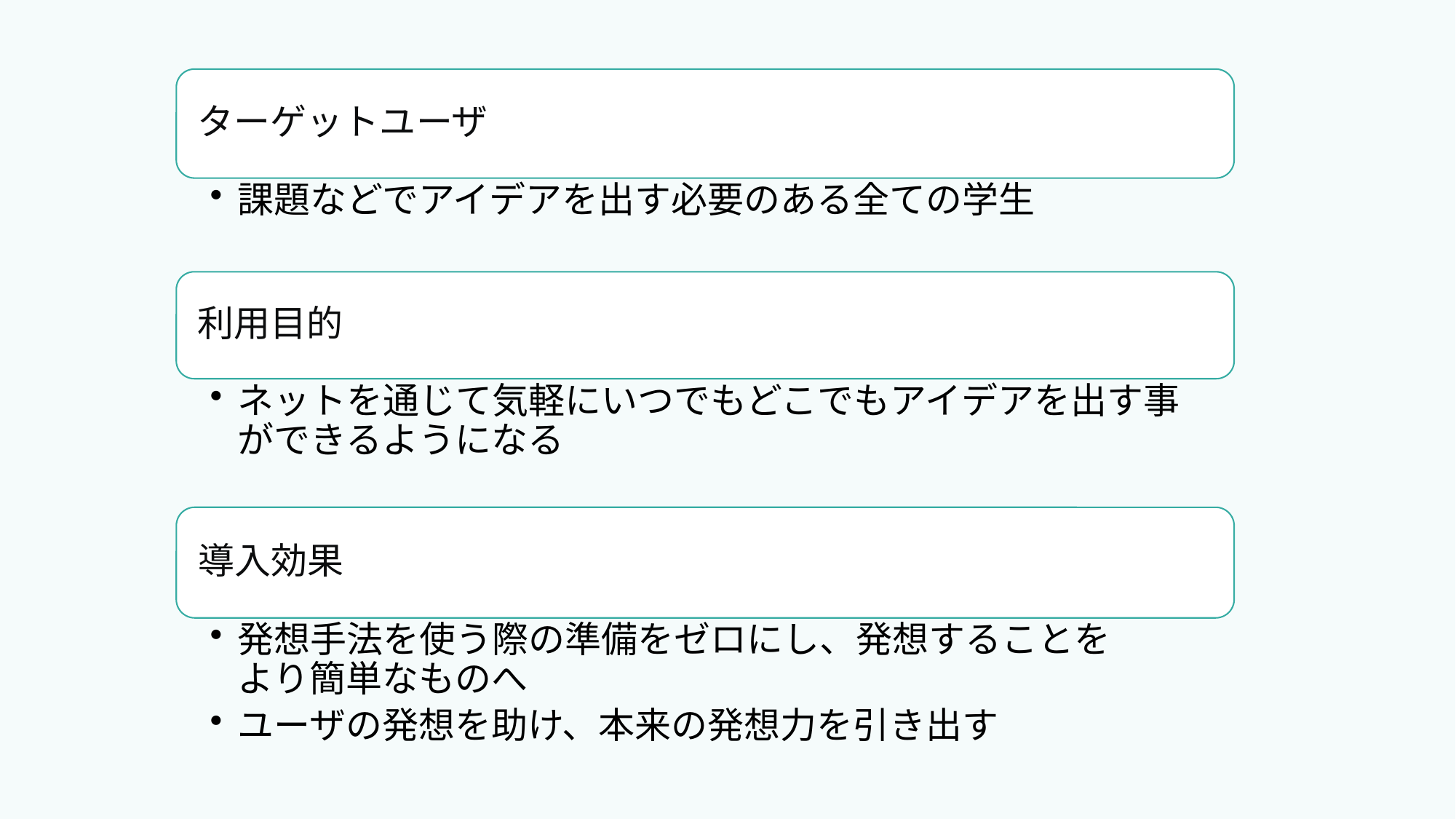

ターゲットユーザ
課題などでアイデアを出す必要のある全ての学生
利用目的
ネットを通じて気軽にいつでもどこでもアイデアを出す事ができるようになる
導入効果
発想手法を使う際の準備をゼロにし、発想することを
より簡単なものへ
ユーザの発想を助け、本来の発想力を引き出す